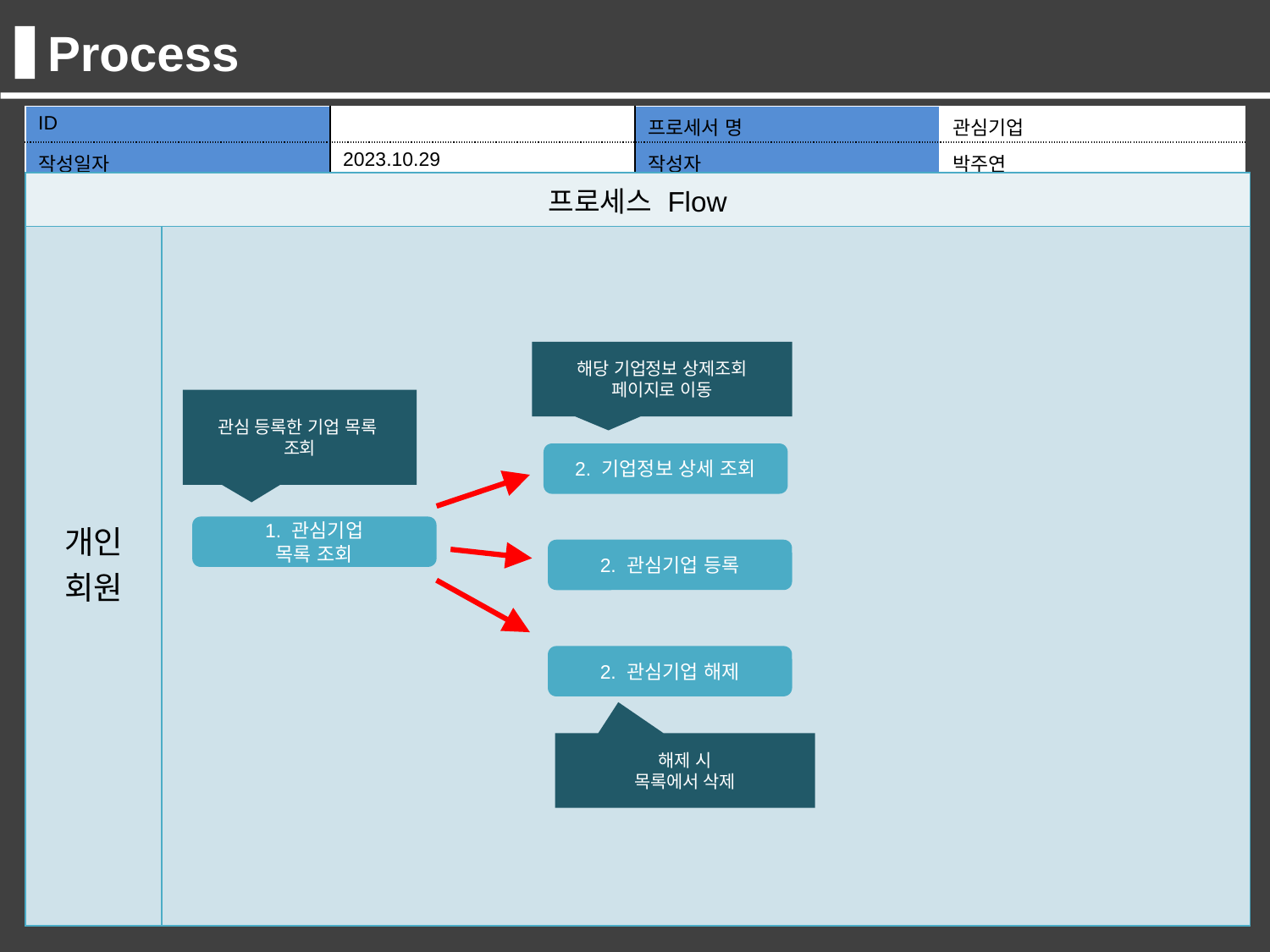

Process

| ID |  | 프로세서 명 | 관심기업 |
| --- | --- | --- | --- |
| 작성일자 | 2023.10.29 | 작성자 | 박주연 |
| 프로세스 Flow |  |
| --- | --- |
| 개인 회원 |  |
해당 기업정보 상제조회
페이지로 이동
관심 등록한 기업 목록
조회
2. 기업정보 상세 조회
1. 관심기업
목록 조회
2. 관심기업 등록
2. 관심기업 해제
해제 시
목록에서 삭제